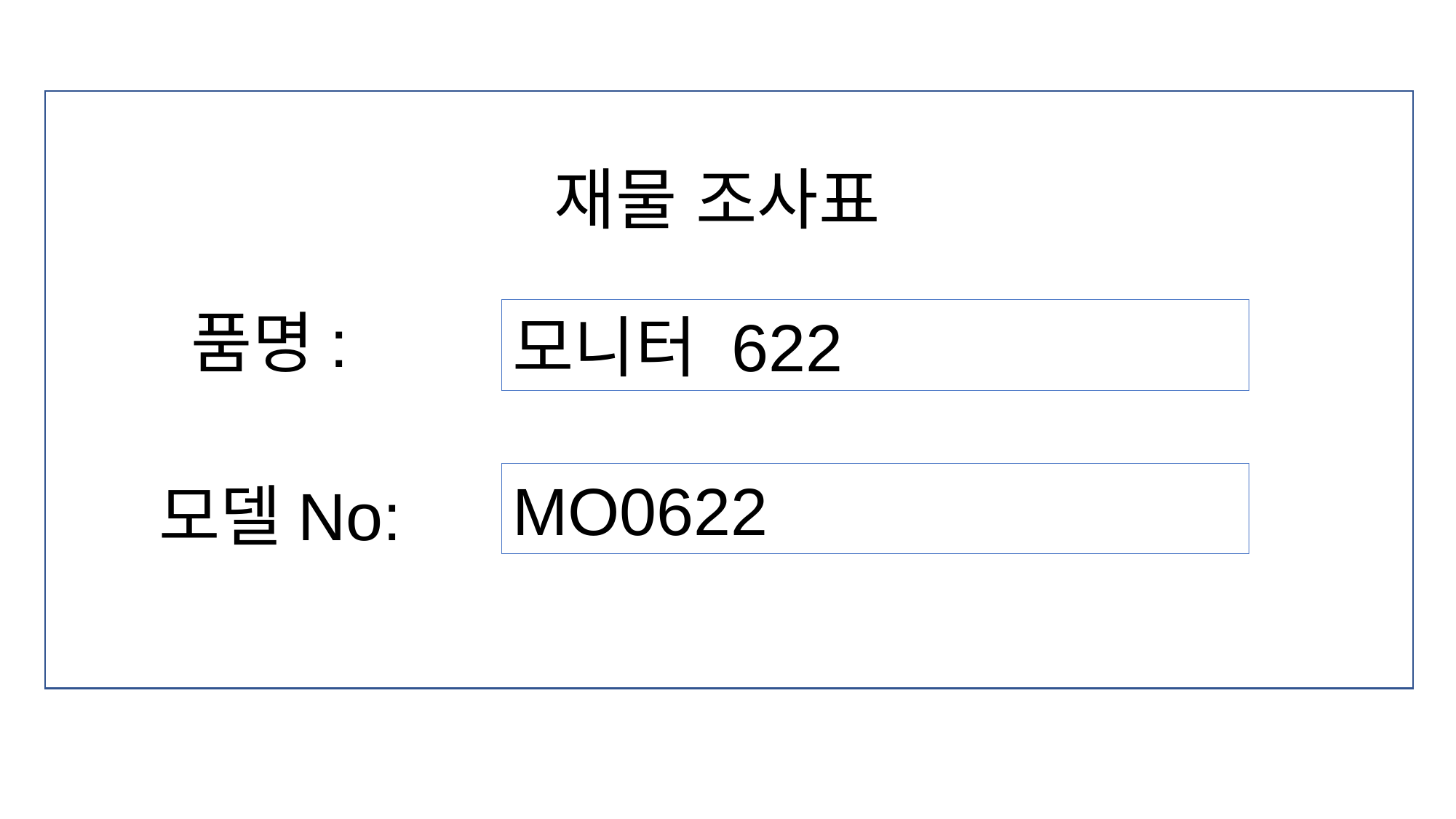

재물 조사표
품명:
모니터 622
MO0622
모델No: